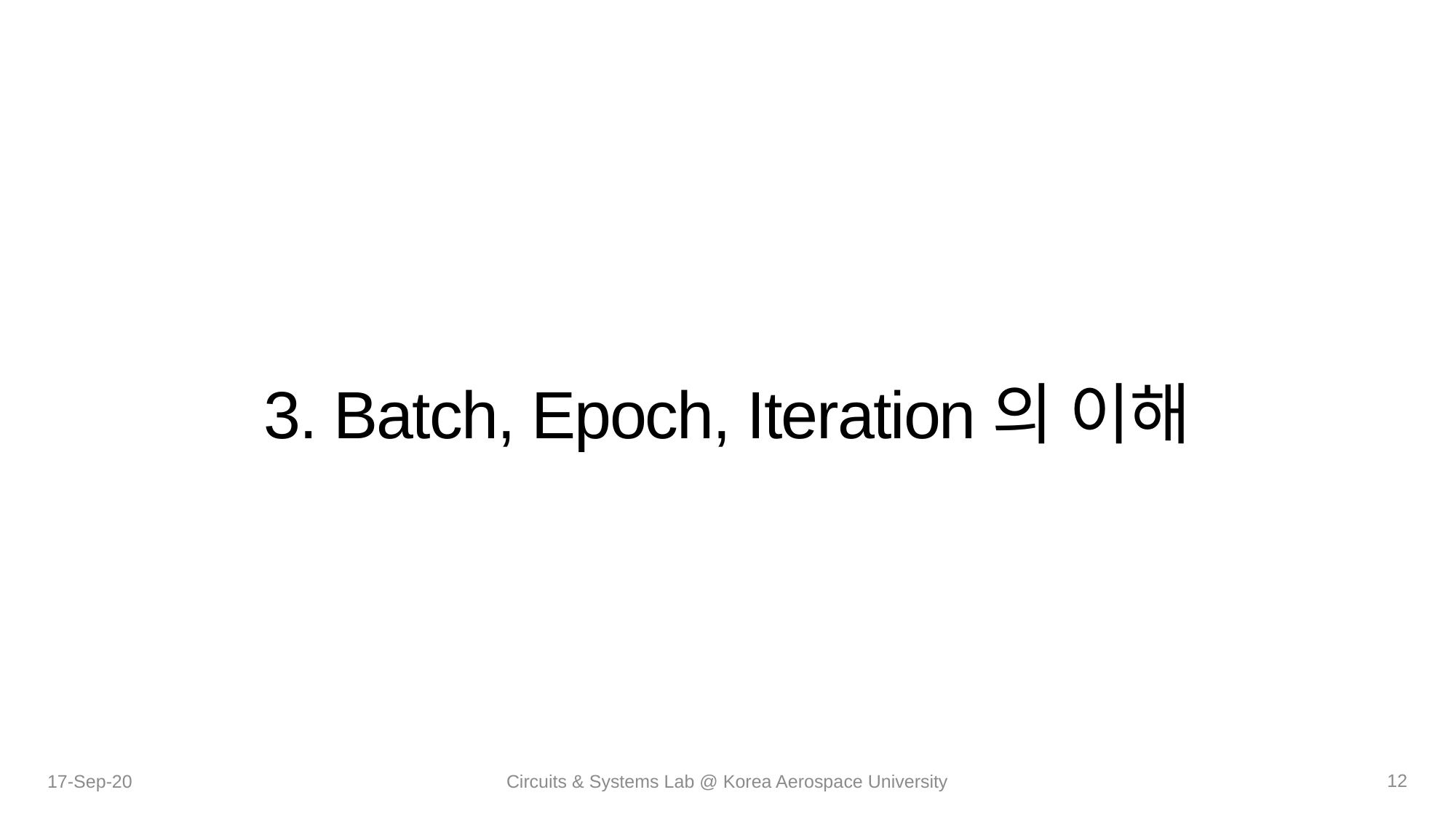

# 3. Batch, Epoch, Iteration의 이해
12
17-Sep-20
Circuits & Systems Lab @ Korea Aerospace University